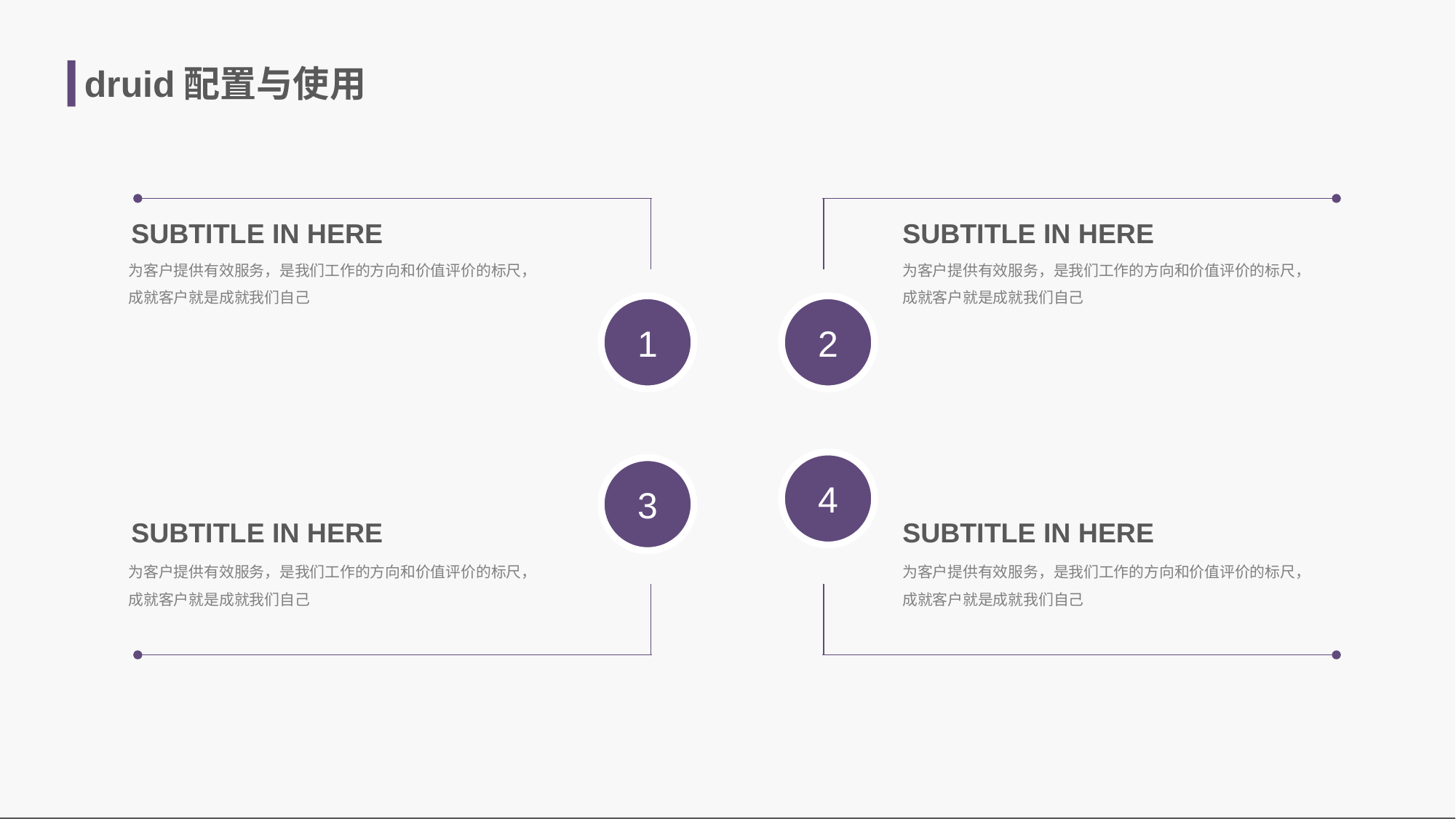

druid配置与使用

SUBTITLE IN HERE
为客户提供有效服务，是我们工作的方向和价值评价的标尺，成就客户就是成就我们自己
SUBTITLE IN HERE
为客户提供有效服务，是我们工作的方向和价值评价的标尺，成就客户就是成就我们自己

1
2

4
3
SUBTITLE IN HERE
为客户提供有效服务，是我们工作的方向和价值评价的标尺，成就客户就是成就我们自己
SUBTITLE IN HERE
为客户提供有效服务，是我们工作的方向和价值评价的标尺，成就客户就是成就我们自己